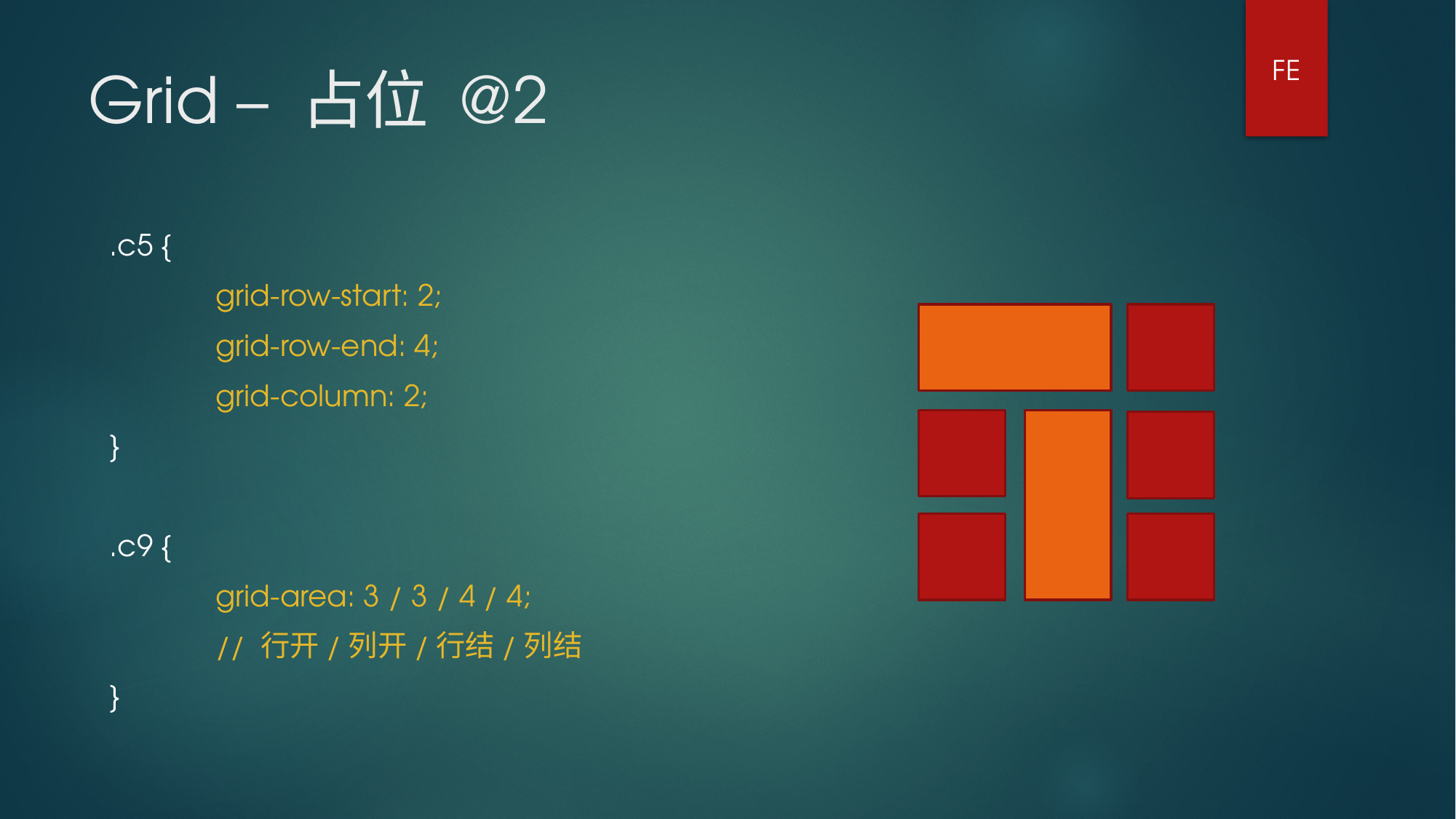

FE
# Grid – 占位 @2
.c5 {
	grid-row-start: 2;
	grid-row-end: 4;
	grid-column: 2;
}

.c9 {
	grid-area: 3 / 3 / 4 / 4;
	// 行开/列开/行结/列结
}